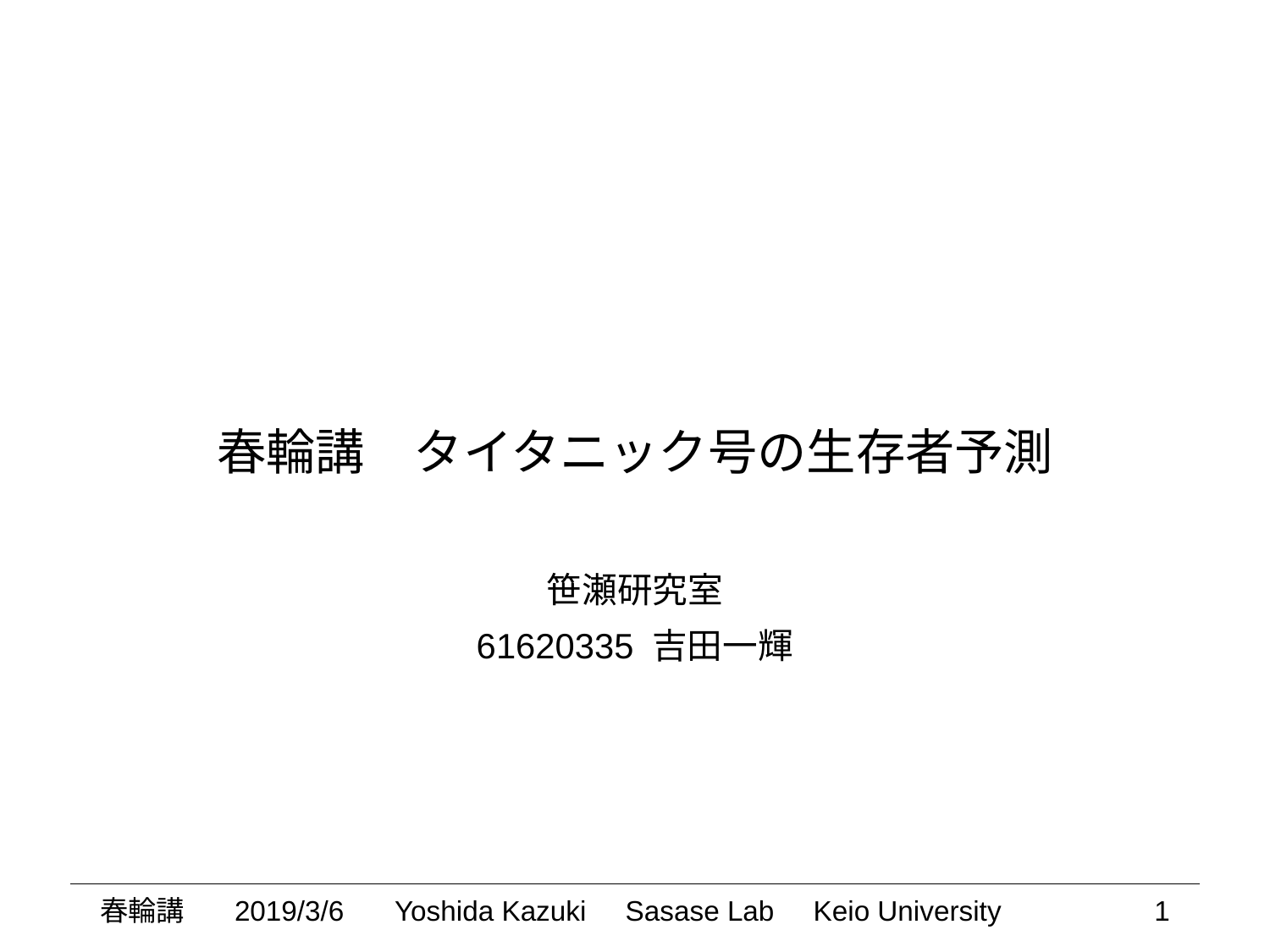

# 春輪講　タイタニック号の生存者予測
笹瀬研究室
61620335 吉田一輝
春輪講     2019/3/6
1
Yoshida Kazuki     Sasase Lab     Keio University